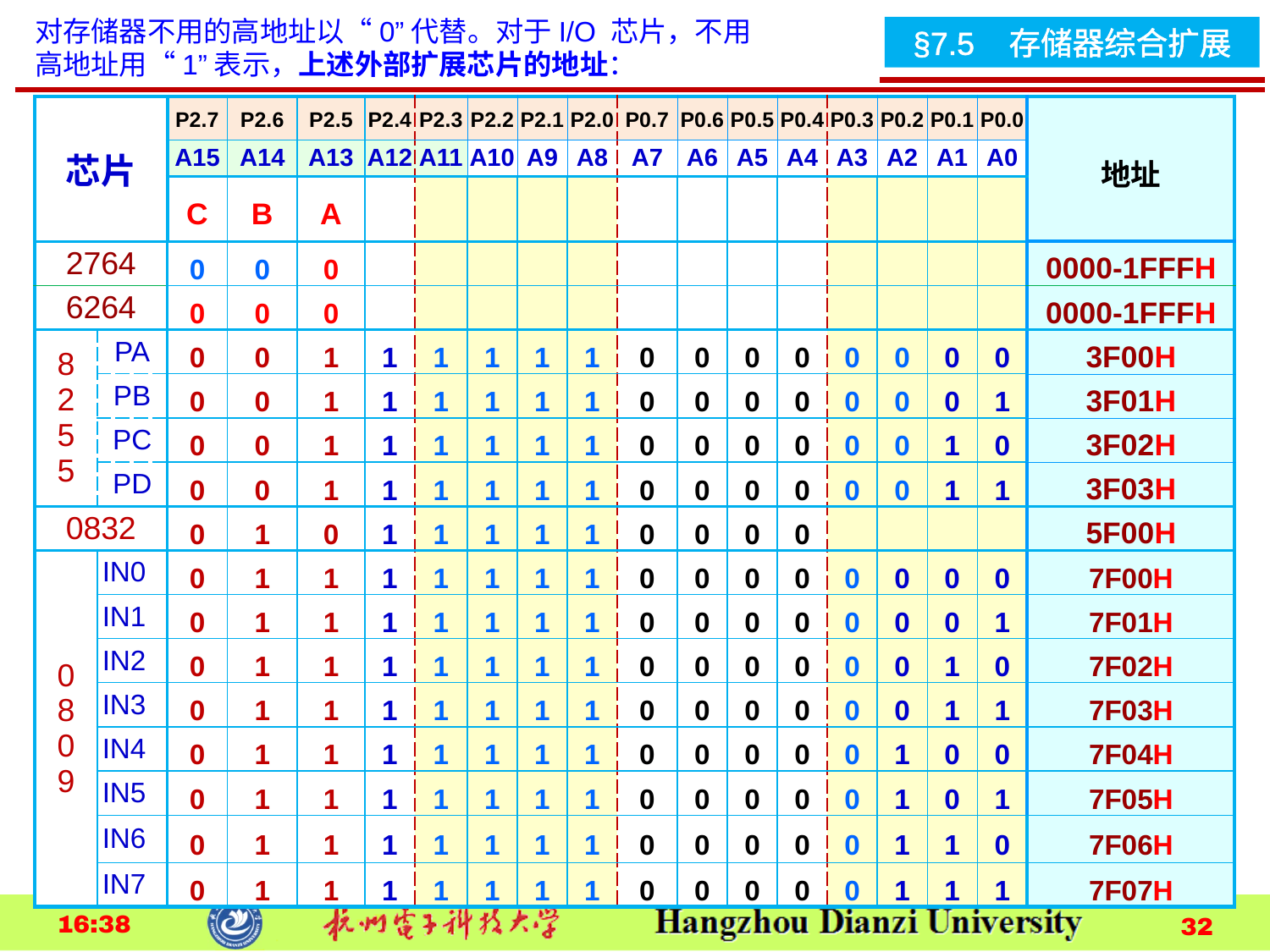

对存储器不用的高地址以“0”代替。对于I/O 芯片，不用高地址用“1”表示，上述外部扩展芯片的地址：
| 芯片 |  | P2.7 | P2.6 | P2.5 | P2.4 | P2.3 | P2.2 | P2.1 | P2.0 | P0.7 | P0.6 | P0.5 | P0.4 | P0.3 | P0.2 | P0.1 | P0.0 | 地址 |
| --- | --- | --- | --- | --- | --- | --- | --- | --- | --- | --- | --- | --- | --- | --- | --- | --- | --- | --- |
|  |  | A15 | A14 | A13 | A12 | A11 | A10 | A9 | A8 | A7 | A6 | A5 | A4 | A3 | A2 | A1 | A0 |  |
|  |  | C | B | A |  |  |  |  |  |  |  |  |  |  |  |  |  |  |
| 2764 |  | 0 | 0 | 0 |  |  |  |  |  |  |  |  |  |  |  |  |  | 0000-1FFFH |
| 6264 |  | 0 | 0 | 0 |  |  |  |  |  |  |  |  |  |  |  |  |  | 0000-1FFFH |
| 8 2 5 5 | PA | 0 | 0 | 1 | 1 | 1 | 1 | 1 | 1 | 0 | 0 | 0 | 0 | 0 | 0 | 0 | 0 | 3F00H |
|  | PB | 0 | 0 | 1 | 1 | 1 | 1 | 1 | 1 | 0 | 0 | 0 | 0 | 0 | 0 | 0 | 1 | 3F01H |
|  | PC | 0 | 0 | 1 | 1 | 1 | 1 | 1 | 1 | 0 | 0 | 0 | 0 | 0 | 0 | 1 | 0 | 3F02H |
|  | PD | 0 | 0 | 1 | 1 | 1 | 1 | 1 | 1 | 0 | 0 | 0 | 0 | 0 | 0 | 1 | 1 | 3F03H |
| 0832 |  | 0 | 1 | 0 | 1 | 1 | 1 | 1 | 1 | 0 | 0 | 0 | 0 |  |  |  |  | 5F00H |
| 0 8 0 9 | IN0 | 0 | 1 | 1 | 1 | 1 | 1 | 1 | 1 | 0 | 0 | 0 | 0 | 0 | 0 | 0 | 0 | 7F00H |
|  | IN1 | 0 | 1 | 1 | 1 | 1 | 1 | 1 | 1 | 0 | 0 | 0 | 0 | 0 | 0 | 0 | 1 | 7F01H |
|  | IN2 | 0 | 1 | 1 | 1 | 1 | 1 | 1 | 1 | 0 | 0 | 0 | 0 | 0 | 0 | 1 | 0 | 7F02H |
|  | IN3 | 0 | 1 | 1 | 1 | 1 | 1 | 1 | 1 | 0 | 0 | 0 | 0 | 0 | 0 | 1 | 1 | 7F03H |
|  | IN4 | 0 | 1 | 1 | 1 | 1 | 1 | 1 | 1 | 0 | 0 | 0 | 0 | 0 | 1 | 0 | 0 | 7F04H |
|  | IN5 | 0 | 1 | 1 | 1 | 1 | 1 | 1 | 1 | 0 | 0 | 0 | 0 | 0 | 1 | 0 | 1 | 7F05H |
|  | IN6 | 0 | 1 | 1 | 1 | 1 | 1 | 1 | 1 | 0 | 0 | 0 | 0 | 0 | 1 | 1 | 0 | 7F06H |
|  | IN7 | 0 | 1 | 1 | 1 | 1 | 1 | 1 | 1 | 0 | 0 | 0 | 0 | 0 | 1 | 1 | 1 | 7F07H |